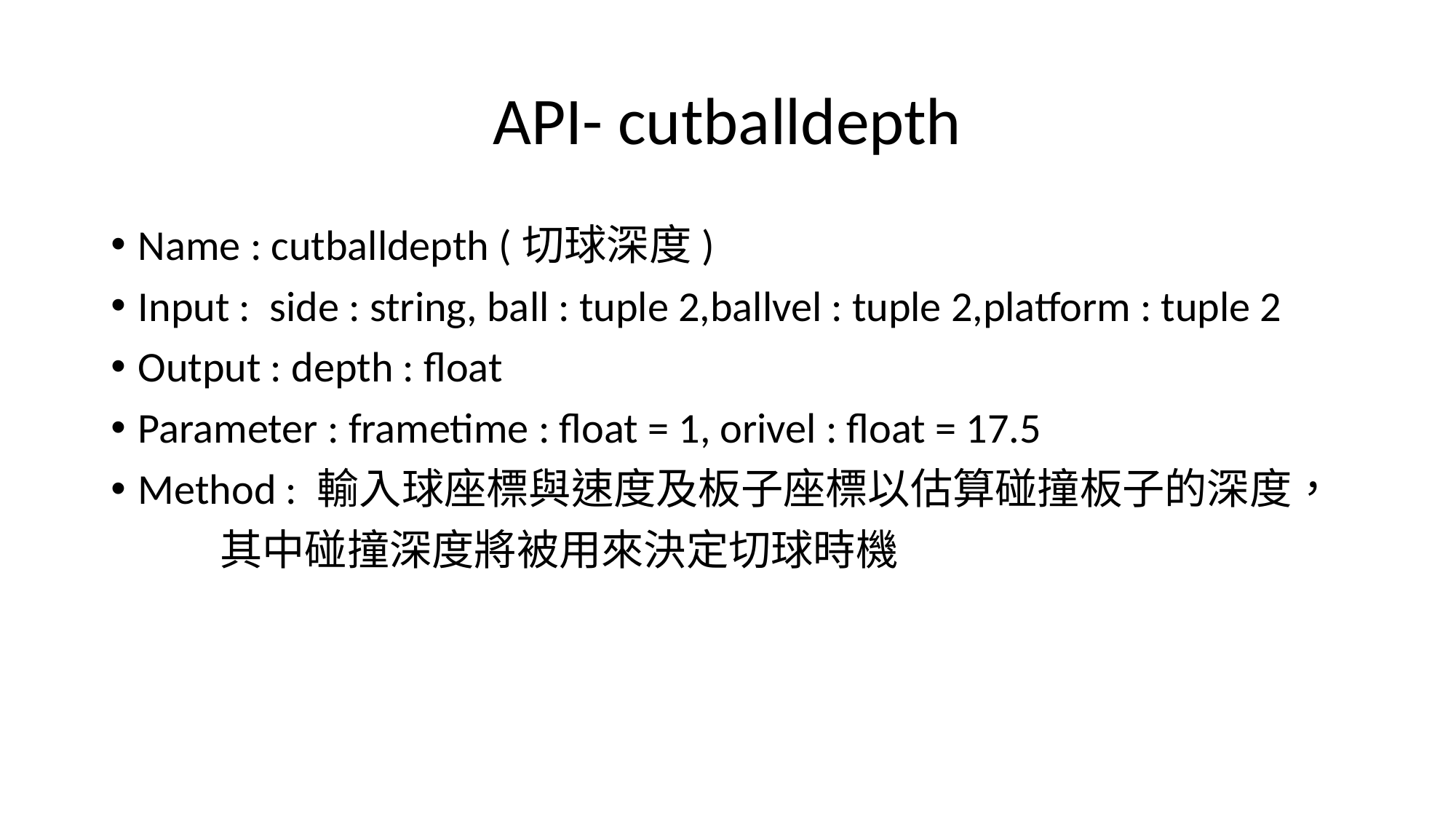

# API- cutballdepth
Name : cutballdepth (切球深度)
Input :  side : string, ball : tuple 2,ballvel : tuple 2,platform : tuple 2
Output : depth : float
Parameter : frametime : float = 1, orivel : float = 17.5
Method : 輸入球座標與速度及板子座標以估算碰撞板子的深度，
	其中碰撞深度將被用來決定切球時機